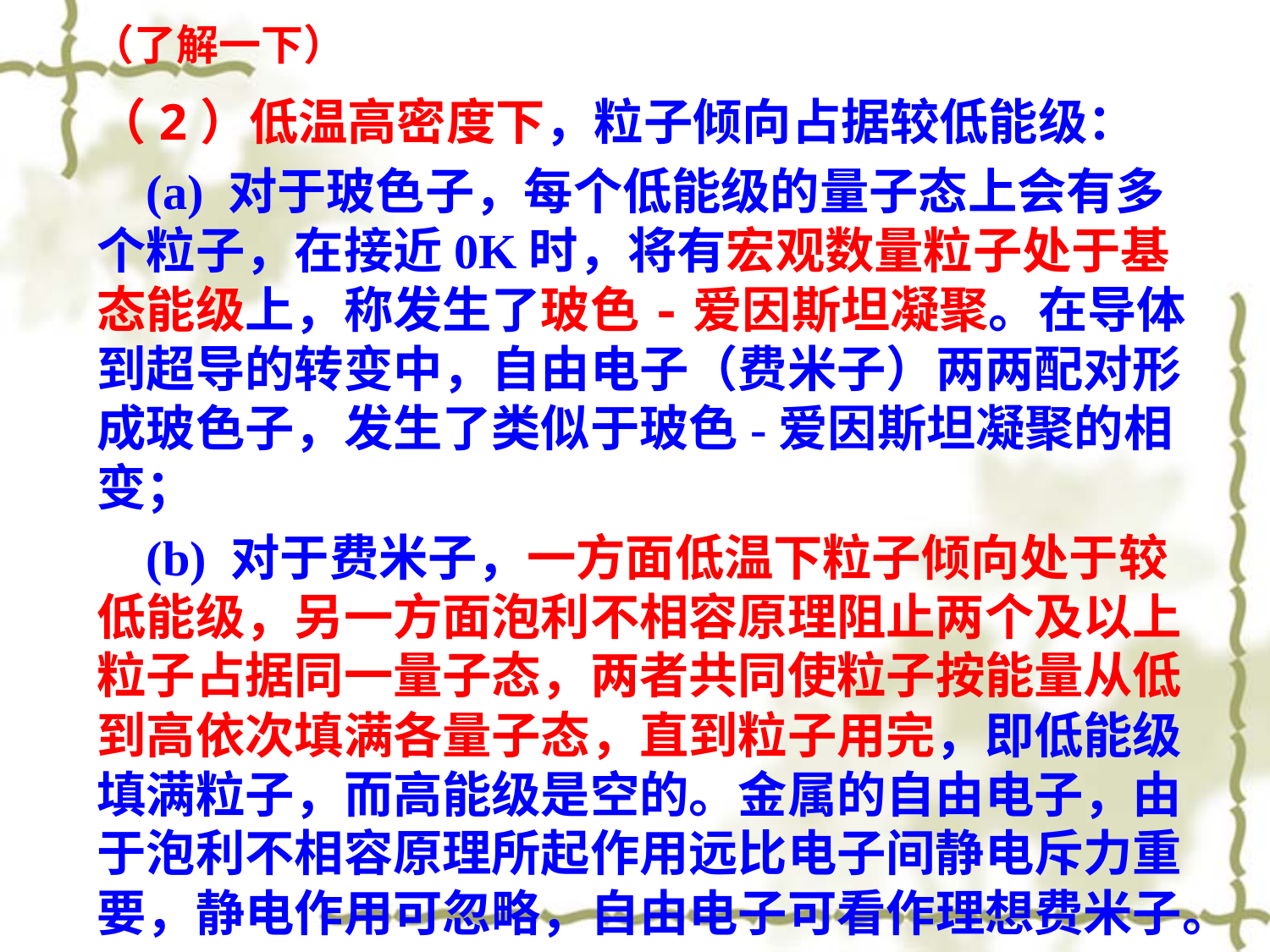

（了解一下）
（2）低温高密度下，粒子倾向占据较低能级：
    (a) 对于玻色子，每个低能级的量子态上会有多个粒子，在接近0K时，将有宏观数量粒子处于基态能级上，称发生了玻色-爱因斯坦凝聚。在导体到超导的转变中，自由电子（费米子）两两配对形成玻色子，发生了类似于玻色-爱因斯坦凝聚的相变；
    (b) 对于费米子，一方面低温下粒子倾向处于较低能级，另一方面泡利不相容原理阻止两个及以上粒子占据同一量子态，两者共同使粒子按能量从低到高依次填满各量子态，直到粒子用完，即低能级填满粒子，而高能级是空的。金属的自由电子，由于泡利不相容原理所起作用远比电子间静电斥力重要，静电作用可忽略，自由电子可看作理想费米子。